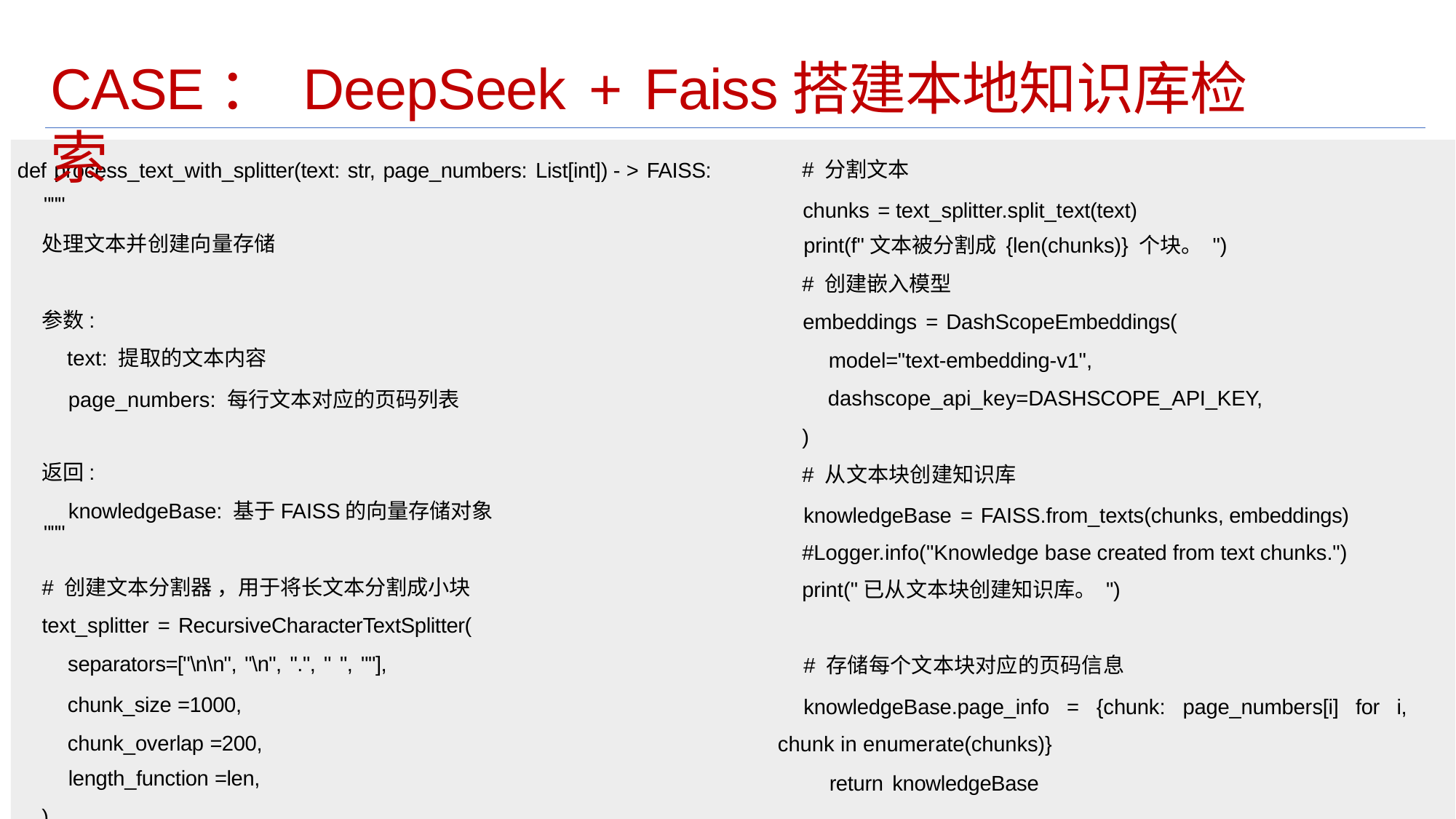

CASE： DeepSeek + Faiss搭建本地知识库检索

def process_text_with_splitter(text: str, page_numbers: List[int]) - > FAISS:
"""
处理文本并创建向量存储

参数:
text: 提取的文本内容
page_numbers: 每行文本对应的页码列表

返回:
knowledgeBase: 基于FAISS的向量存储对象
"""

# 创建文本分割器 ，用于将长文本分割成小块
text_splitter = RecursiveCharacterTextSplitter(
separators=["\n\n", "\n", ".", " ", ""],
chunk_size =1000,
chunk_overlap =200,
length_function =len,
)

# 分割文本
chunks = text_splitter.split_text(text)
print(f"文本被分割成 {len(chunks)} 个块。 ")
# 创建嵌入模型
embeddings = DashScopeEmbeddings(
model="text-embedding-v1",
dashscope_api_key=DASHSCOPE_API_KEY,
)
# 从文本块创建知识库
knowledgeBase = FAISS.from_texts(chunks, embeddings)             #Logger.info("Knowledge base created from text chunks.")          print("已从文本块创建知识库。 ")

# 存储每个文本块对应的页码信息
knowledgeBase.page_info   =   {chunk:   page_numbers[i]  for   i, chunk in enumerate(chunks)}

return knowledgeBase